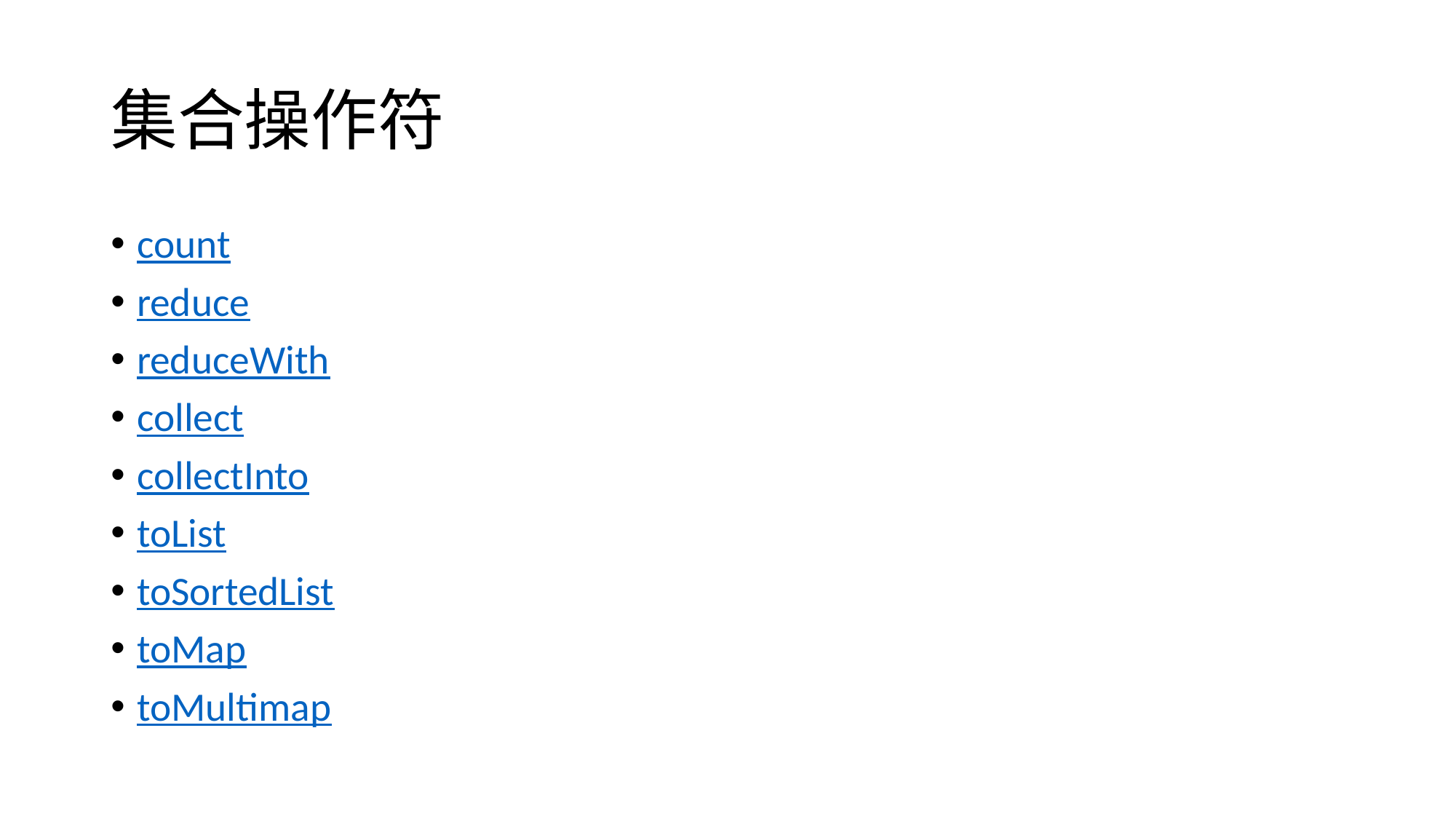

# 集合操作符
count
reduce
reduceWith
collect
collectInto
toList
toSortedList
toMap
toMultimap